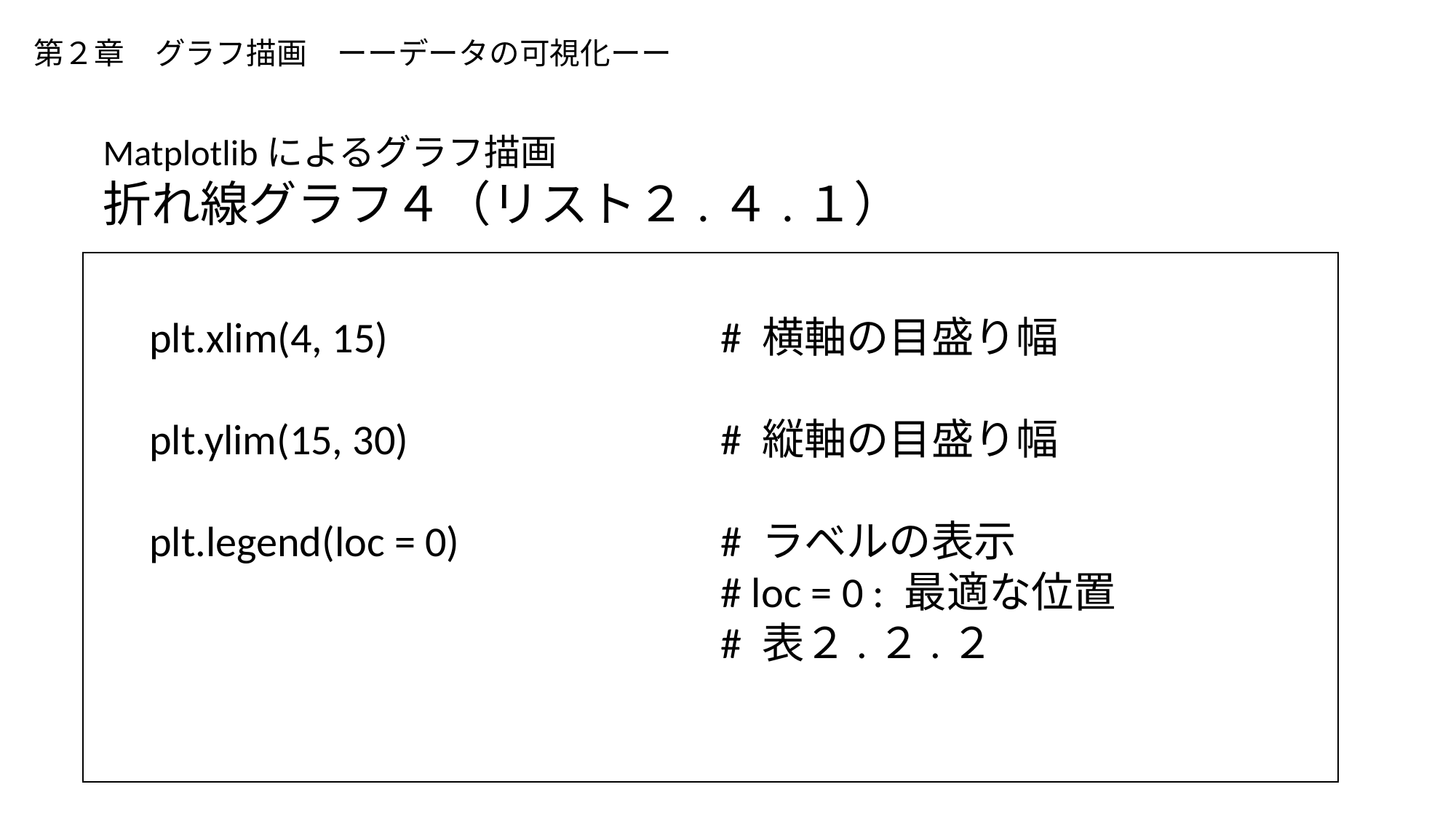

# 第２章　グラフ描画　ーーデータの可視化ーー
Matplotlibによるグラフ描画
折れ線グラフ４（リスト２.４.１）

plt.xlim(4, 15)

plt.ylim(15, 30)

plt.legend(loc = 0)
# 横軸の目盛り幅

# 縦軸の目盛り幅

# ラベルの表示
# loc = 0 : 最適な位置
# 表２.２.２